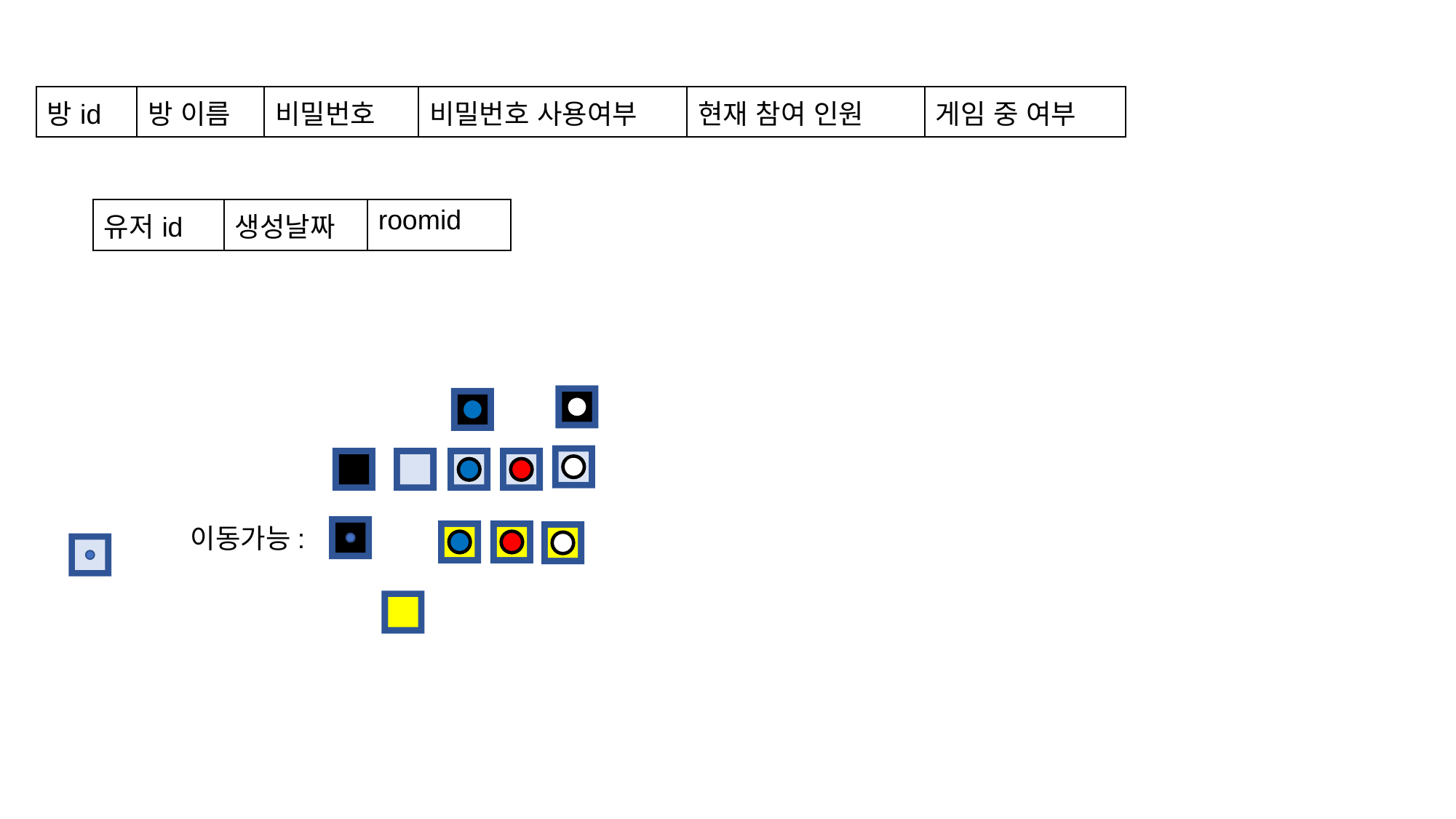

| 방id | 방 이름 | 비밀번호 | 비밀번호 사용여부 | 현재 참여 인원 | 게임 중 여부 |
| --- | --- | --- | --- | --- | --- |
| 유저id | 생성날짜 | roomid |
| --- | --- | --- |

이동가능: